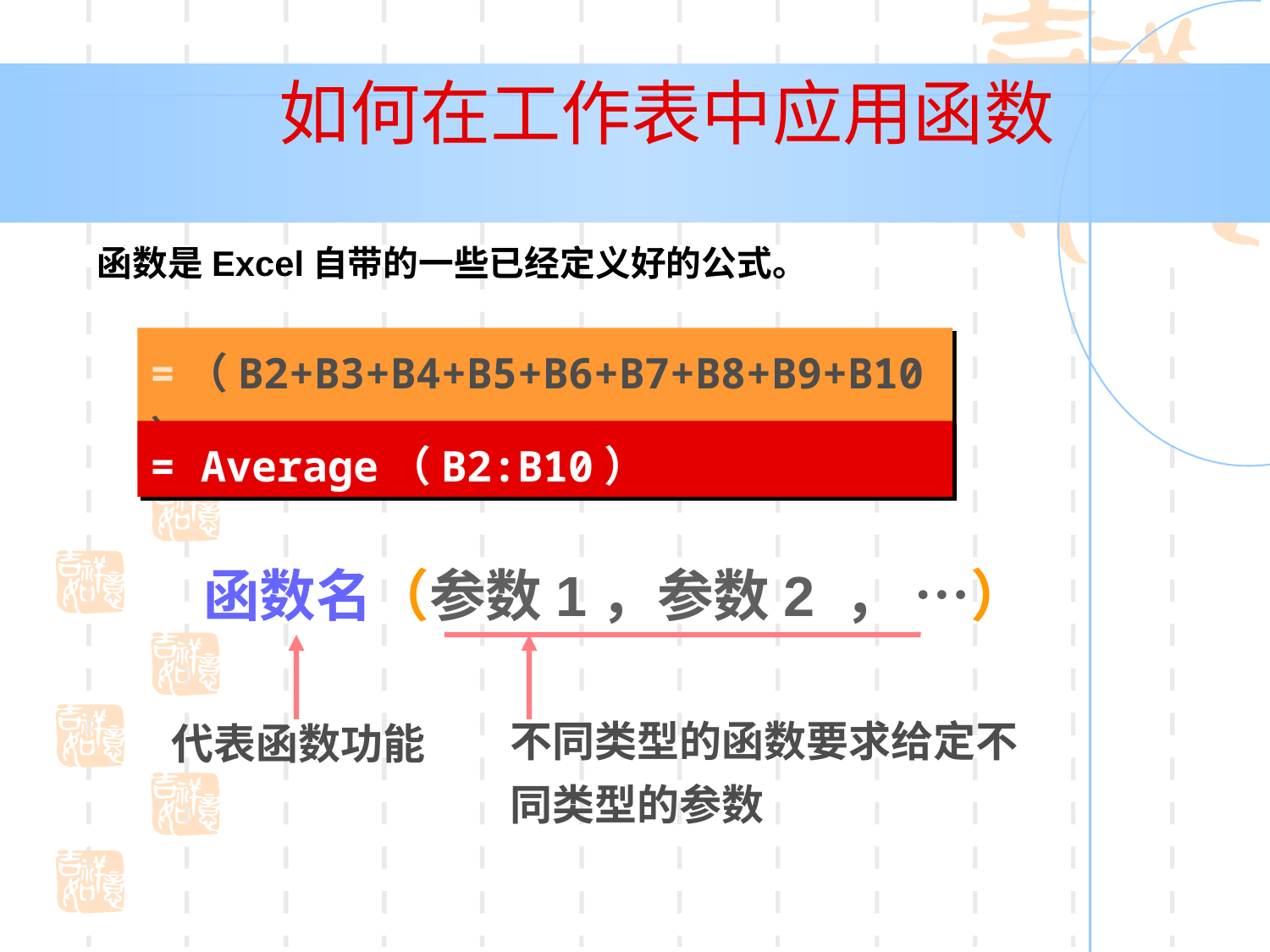

# 如何在工作表中应用函数
函数是Excel自带的一些已经定义好的公式。
=（B2+B3+B4+B5+B6+B7+B8+B9+B10）/9
= Average（B2:B10）
函数名（参数1，参数2 ， …）

不同类型的函数要求给定不同类型的参数
代表函数功能